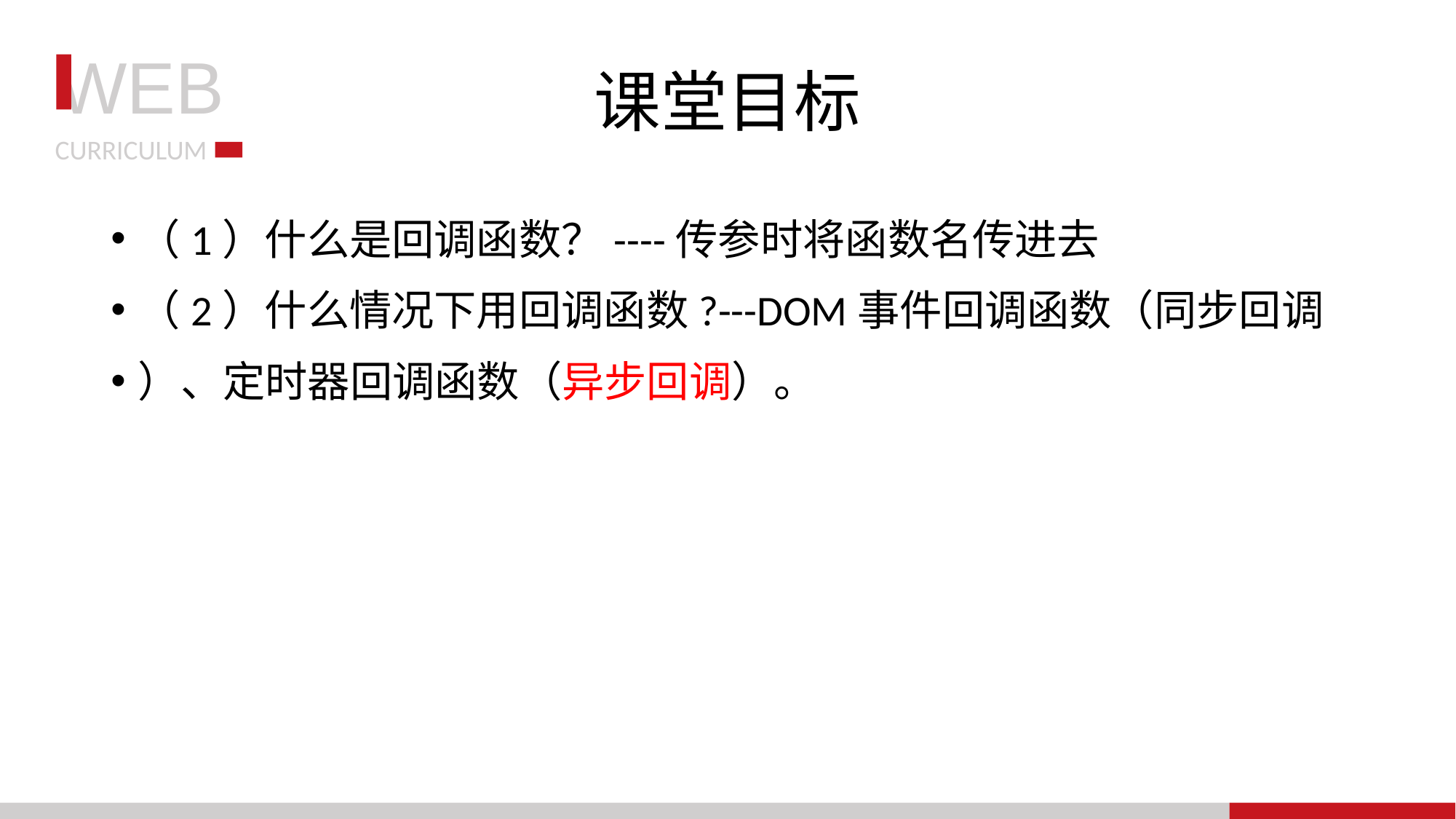

# 课堂目标
（1）什么是回调函数？----传参时将函数名传进去
（2）什么情况下用回调函数?---DOM事件回调函数（同步回调
）、定时器回调函数（异步回调）。